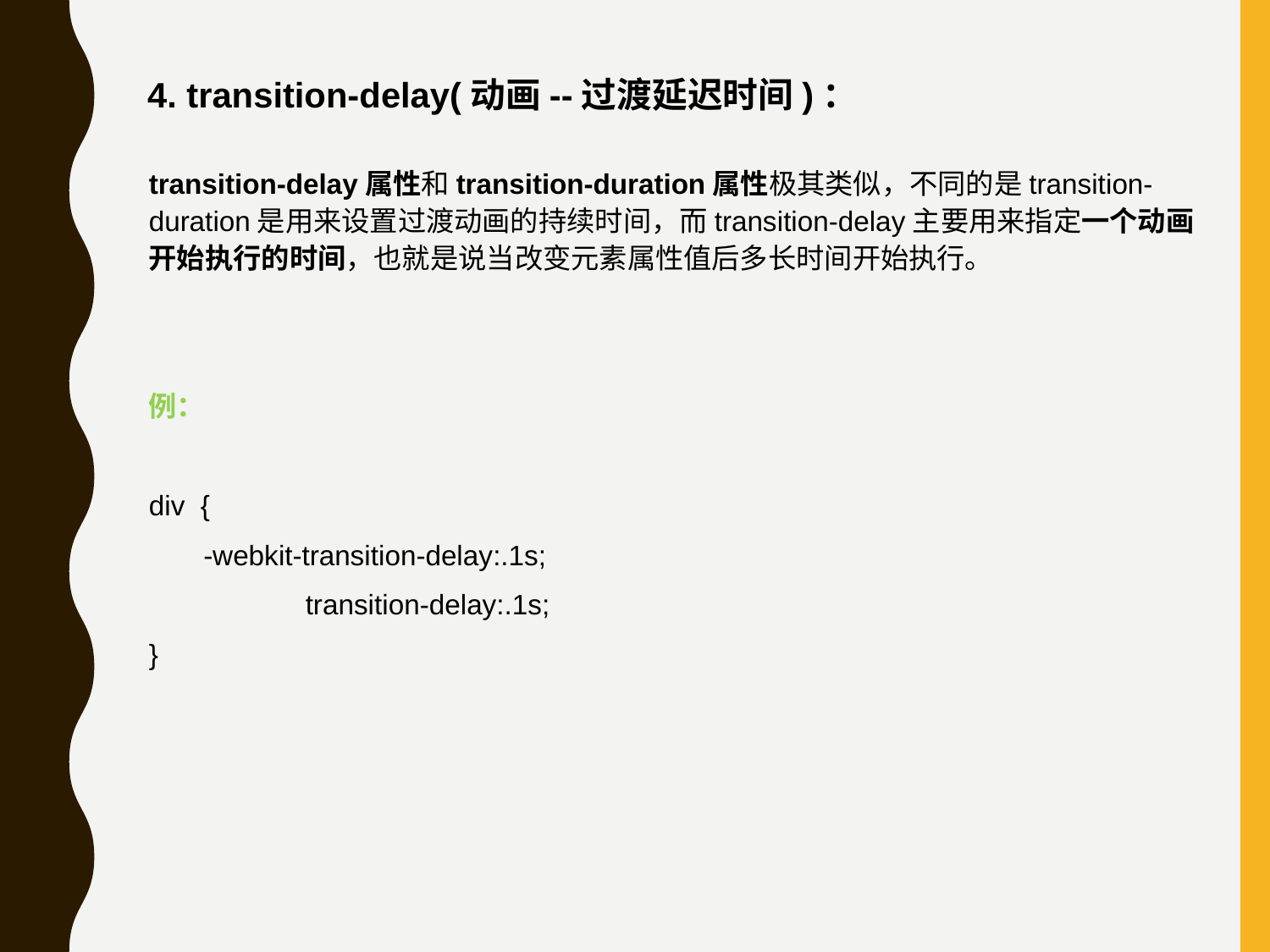

4. transition-delay(动画--过渡延迟时间)：
transition-delay属性和transition-duration属性极其类似，不同的是transition-duration是用来设置过渡动画的持续时间，而transition-delay主要用来指定一个动画开始执行的时间，也就是说当改变元素属性值后多长时间开始执行。

例：

div  {
       -webkit-transition-delay:.1s;
                    transition-delay:.1s;
}